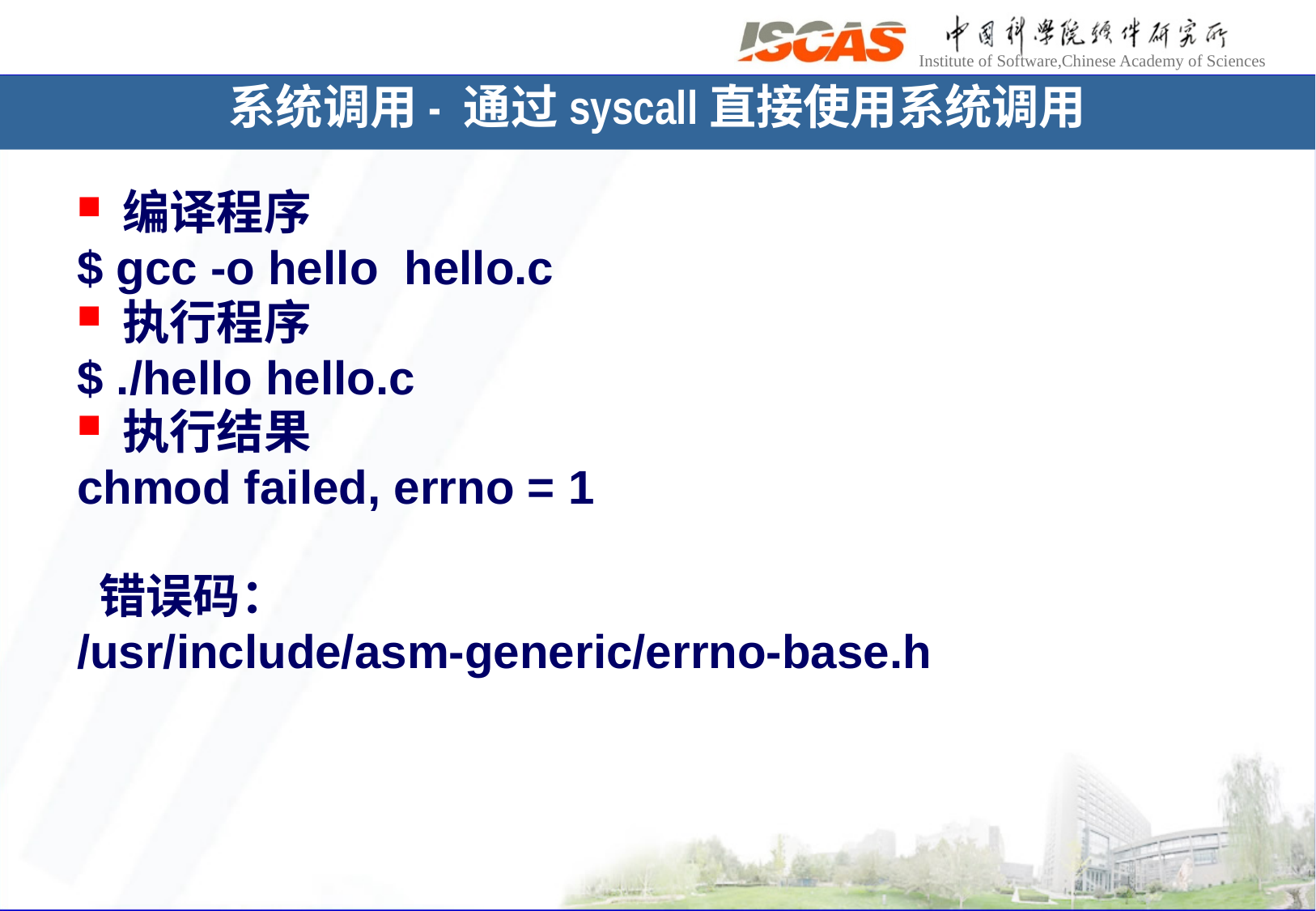

系统调用- 通过syscall直接使用系统调用
编译程序
$ gcc -o hello  hello.c
执行程序
$ ./hello hello.c
执行结果
chmod failed, errno = 1

 错误码：
/usr/include/asm-generic/errno-base.h